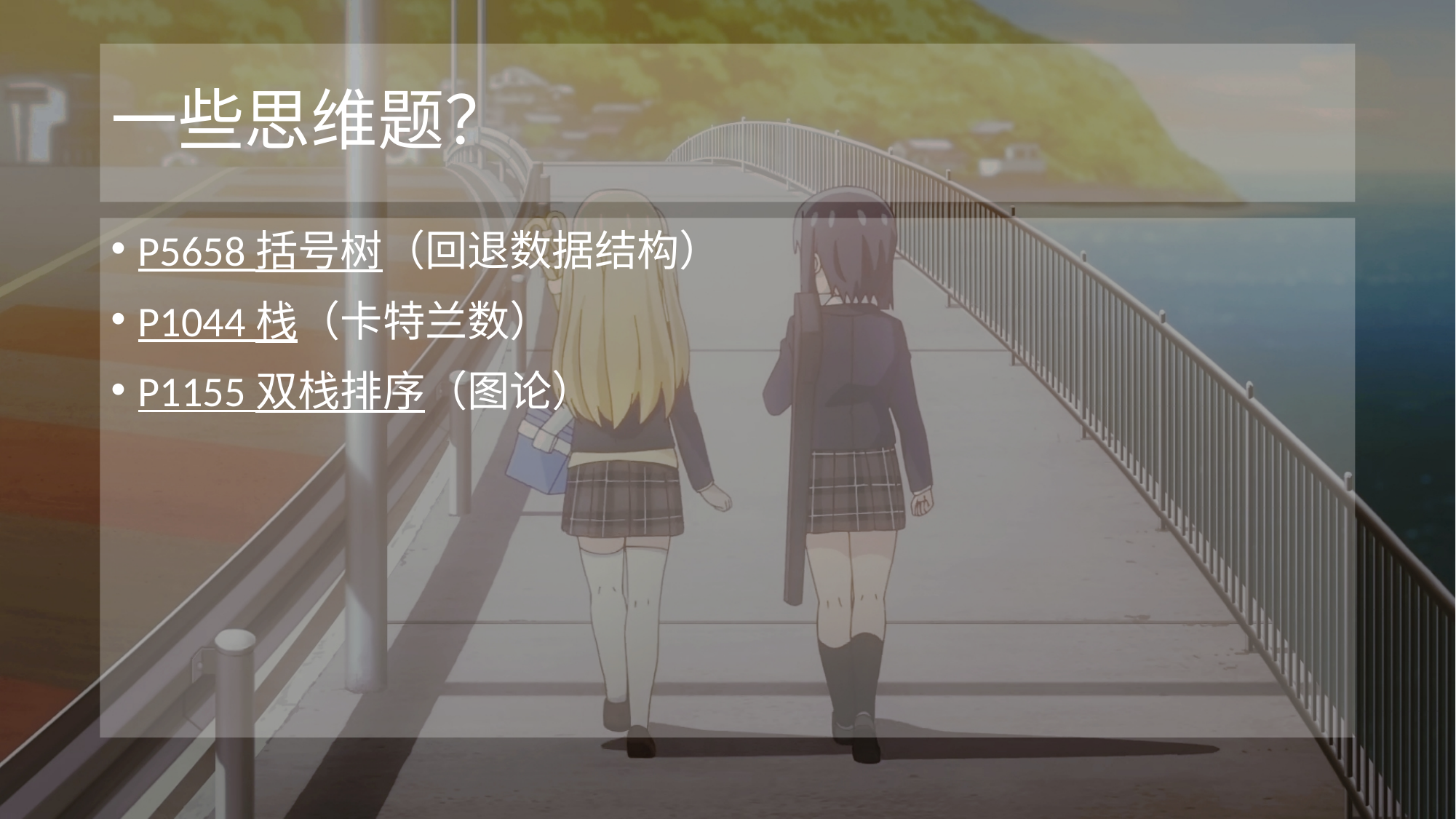

# 一些思维题？
P5658 括号树（回退数据结构）
P1044 栈（卡特兰数）
P1155 双栈排序（图论）